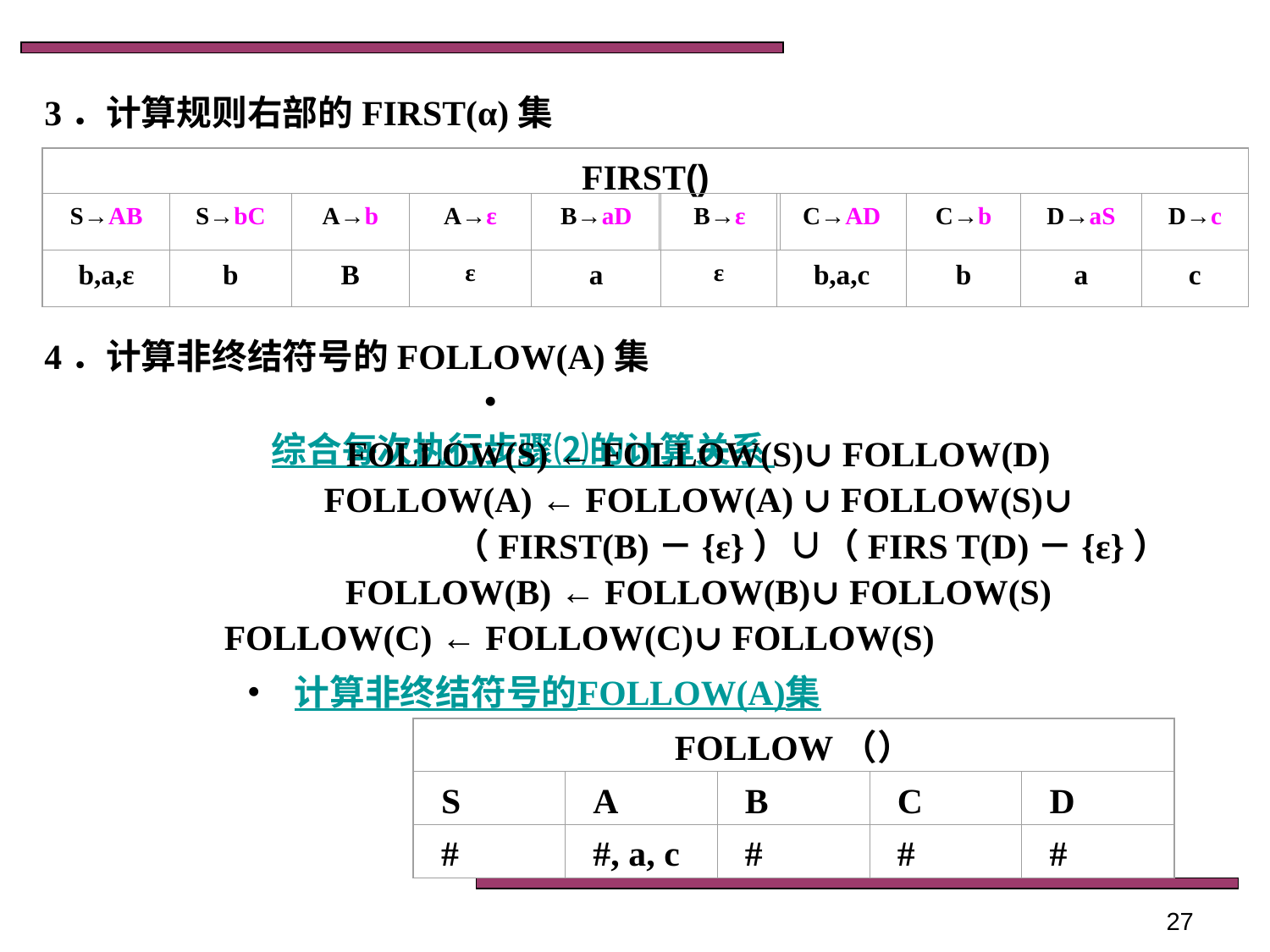

3．计算规则右部的FIRST(α)集

FIRST()

S→AB

S→bC

A→b

A→ε

B→aD

B→ε

C→AD

C→b

D→aS

D→c

b,a,ε

b

B

ε

a

ε

b,a,c

b

a

c

4．计算非终结符号的FOLLOW(A)集
 综合每次执行步骤⑵的计算关系
FOLLOW(S) ← FOLLOW(S)∪ FOLLOW(D)
FOLLOW(A) ← FOLLOW(A) ∪ FOLLOW(S)∪
                           （FIRST(B)－{ε}）∪（FIRS T(D)－{ε}）
FOLLOW(B) ← FOLLOW(B)∪ FOLLOW(S)
FOLLOW(C) ← FOLLOW(C)∪ FOLLOW(S)
 计算非终结符号的FOLLOW(A)集

FOLLOW（）

S

A

B

C

D

#

#, a, c

#

#

#

27